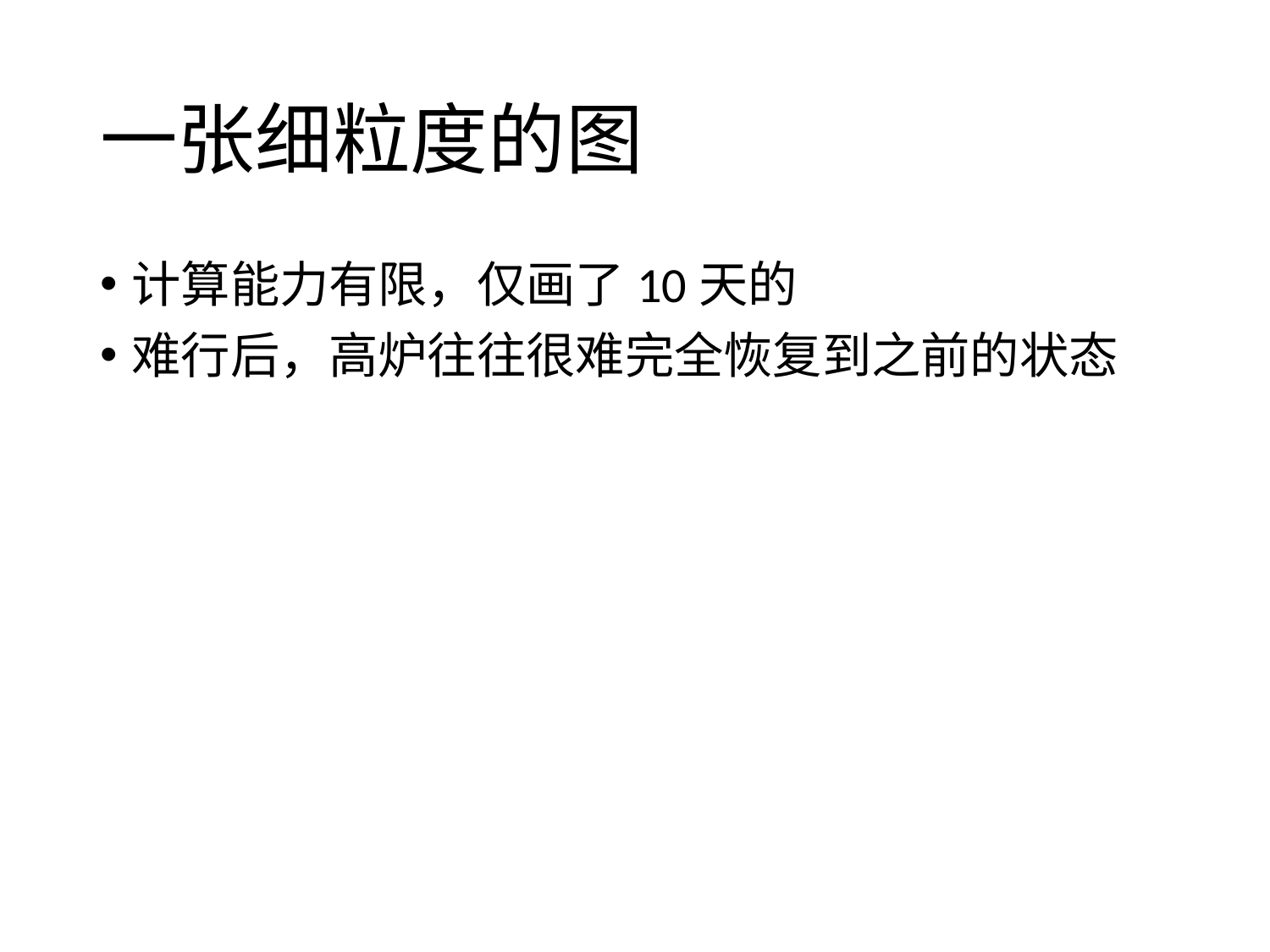

# 一张细粒度的图
计算能力有限，仅画了10天的
难行后，高炉往往很难完全恢复到之前的状态